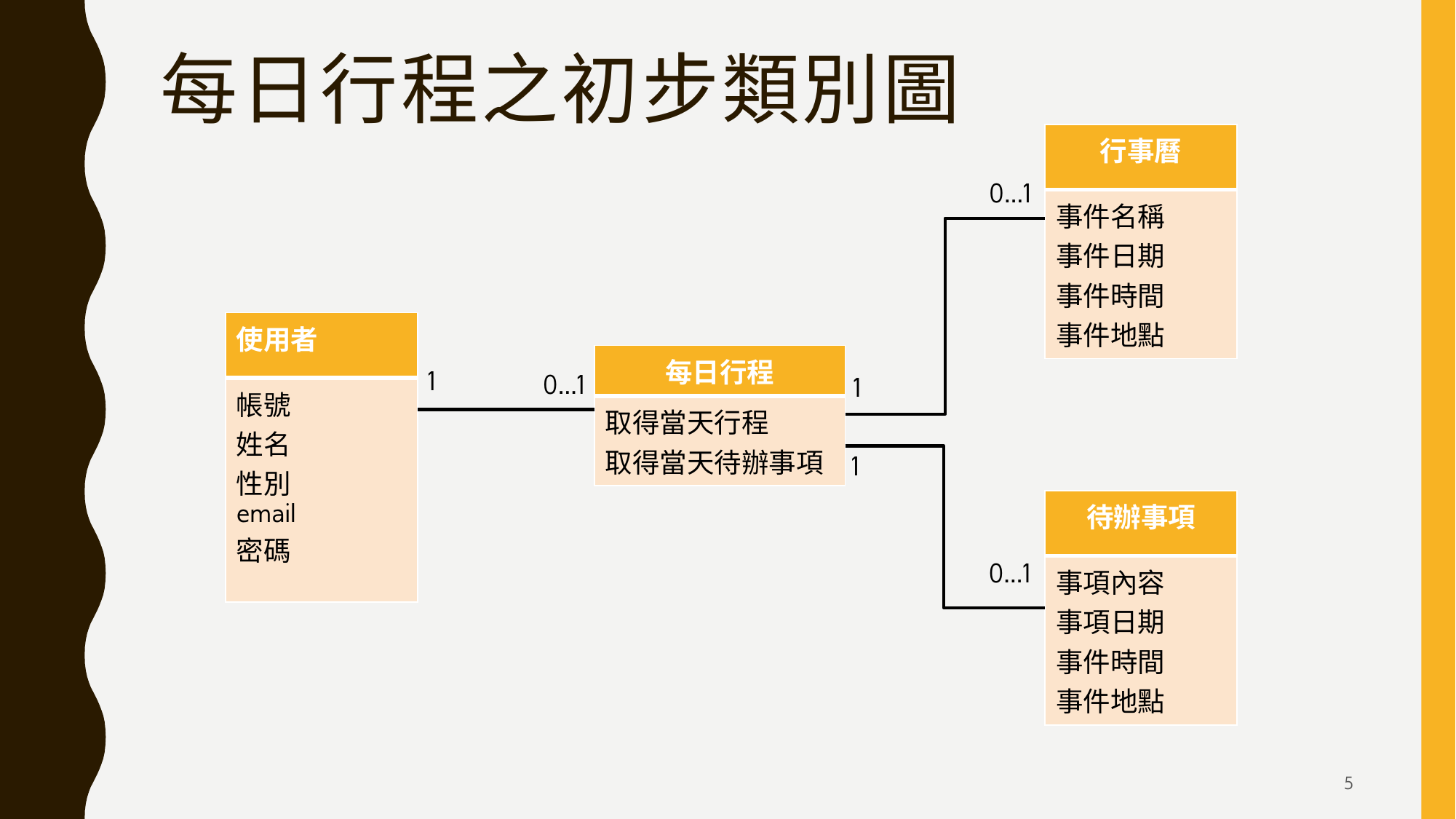

# 每日行程之初步類別圖
| 行事曆 |
| --- |
| 事件名稱 事件日期 事件時間 事件地點 |
0…1
| 使用者 |
| --- |
| 帳號 姓名 性別 email 密碼 |
| 每日行程 |
| --- |
| 取得當天行程 取得當天待辦事項 |
1
0…1
1
1
| 待辦事項 |
| --- |
| 事項內容 事項日期 事件時間 事件地點 |
0…1
5